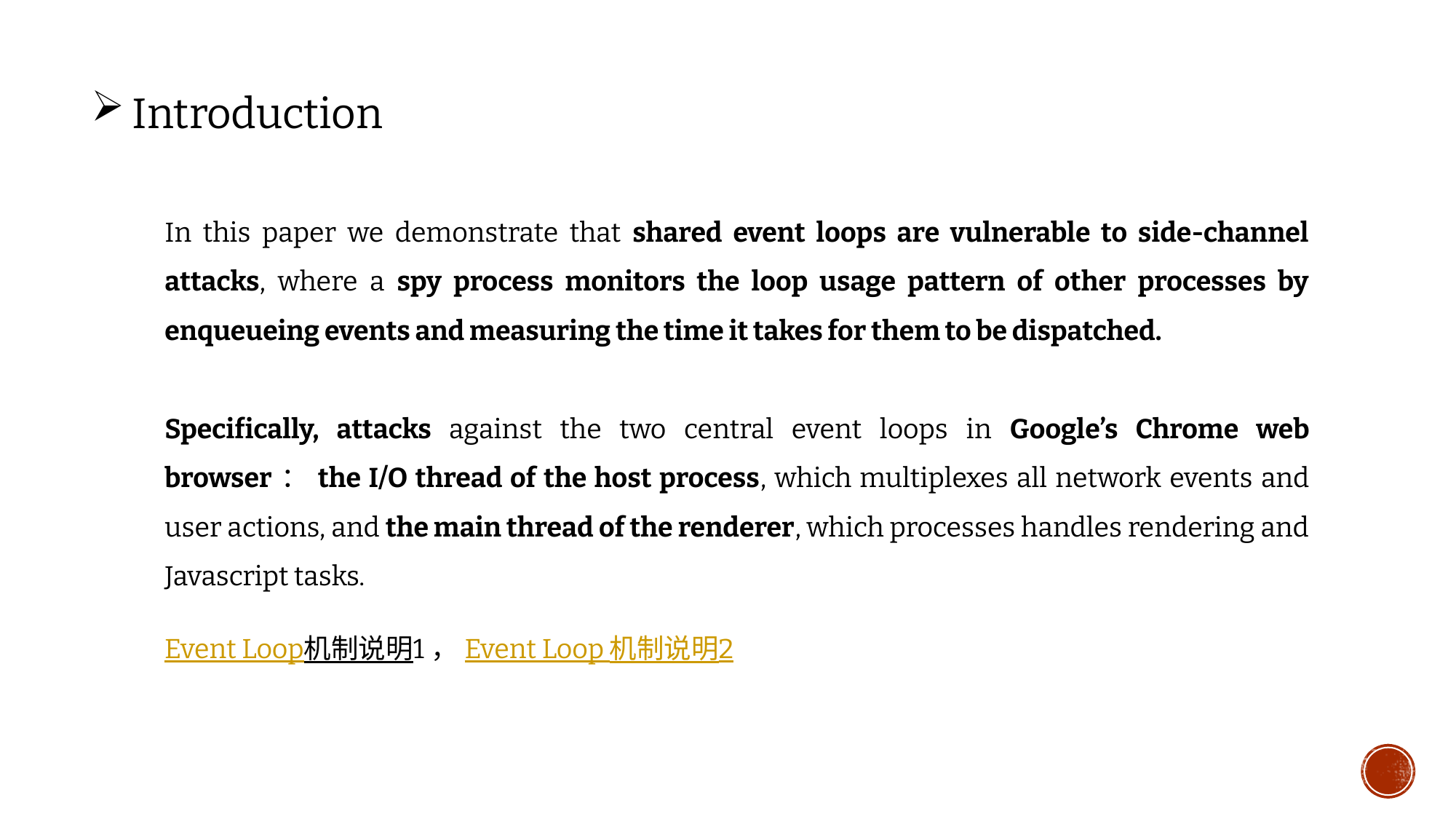

Introduction
In this paper we demonstrate that shared event loops are vulnerable to side-channel attacks, where a spy process monitors the loop usage pattern of other processes by enqueueing events and measuring the time it takes for them to be dispatched.

Specifically, attacks against the two central event loops in Google’s Chrome web browser：the I/O thread of the host process, which multiplexes all network events and user actions, and the main thread of the renderer, which processes handles rendering and Javascript tasks.
Event Loop机制说明1，Event Loop 机制说明2